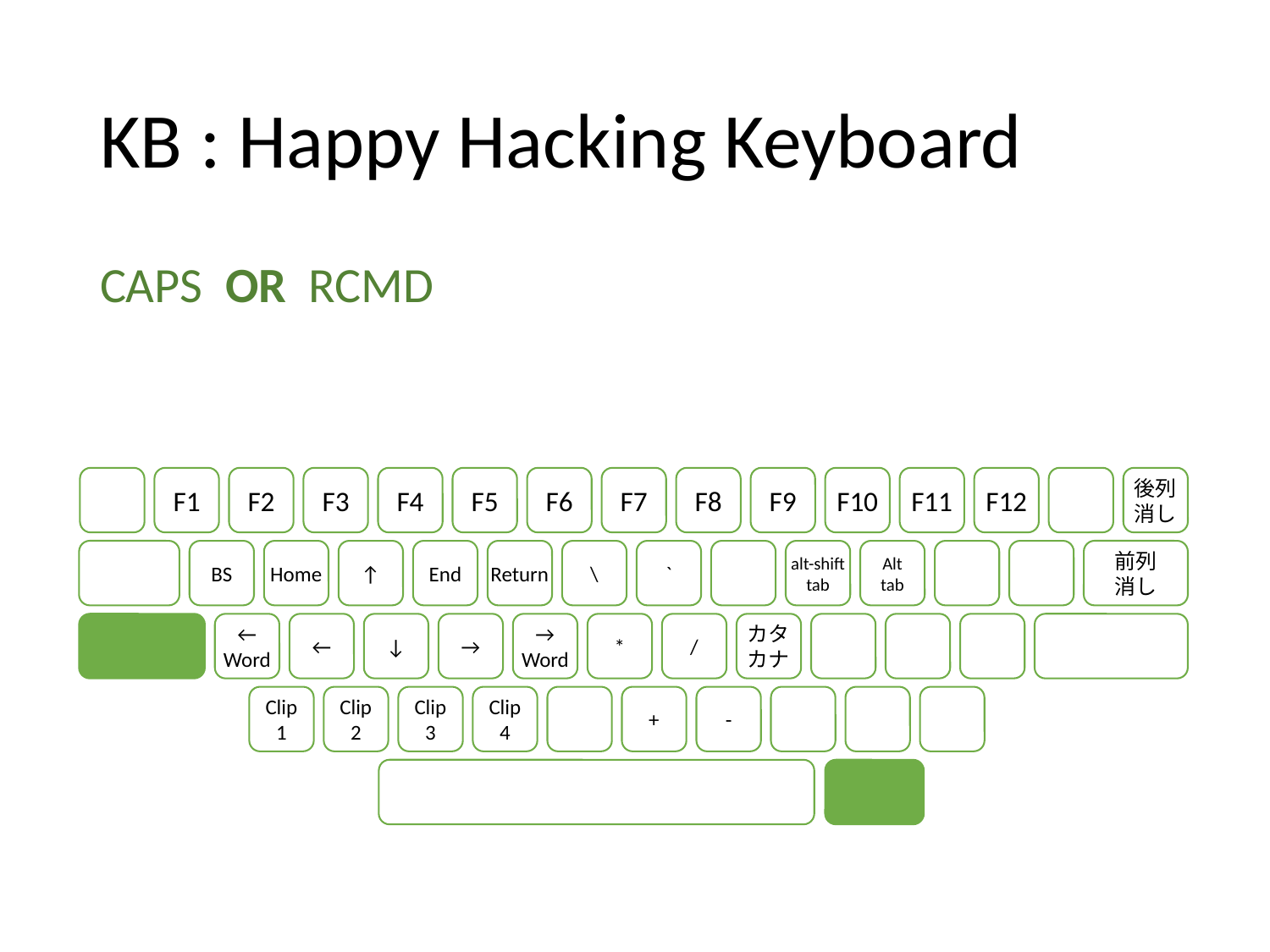

# KB : Happy Hacking Keyboard
CAPS  OR  RCMD

F1
F2
F3
F4
F5
F6
F7
F8
F9
F10
F11
F12

後列
消し

BS
Home
↑
End
Return
\
`

alt-shift
tab
Alt
tab

前列
消し

←
Word
←
↓
→
→
Word
*
/
カタ
カナ

Clip
1
Clip
2
Clip
3
Clip
4

+
-